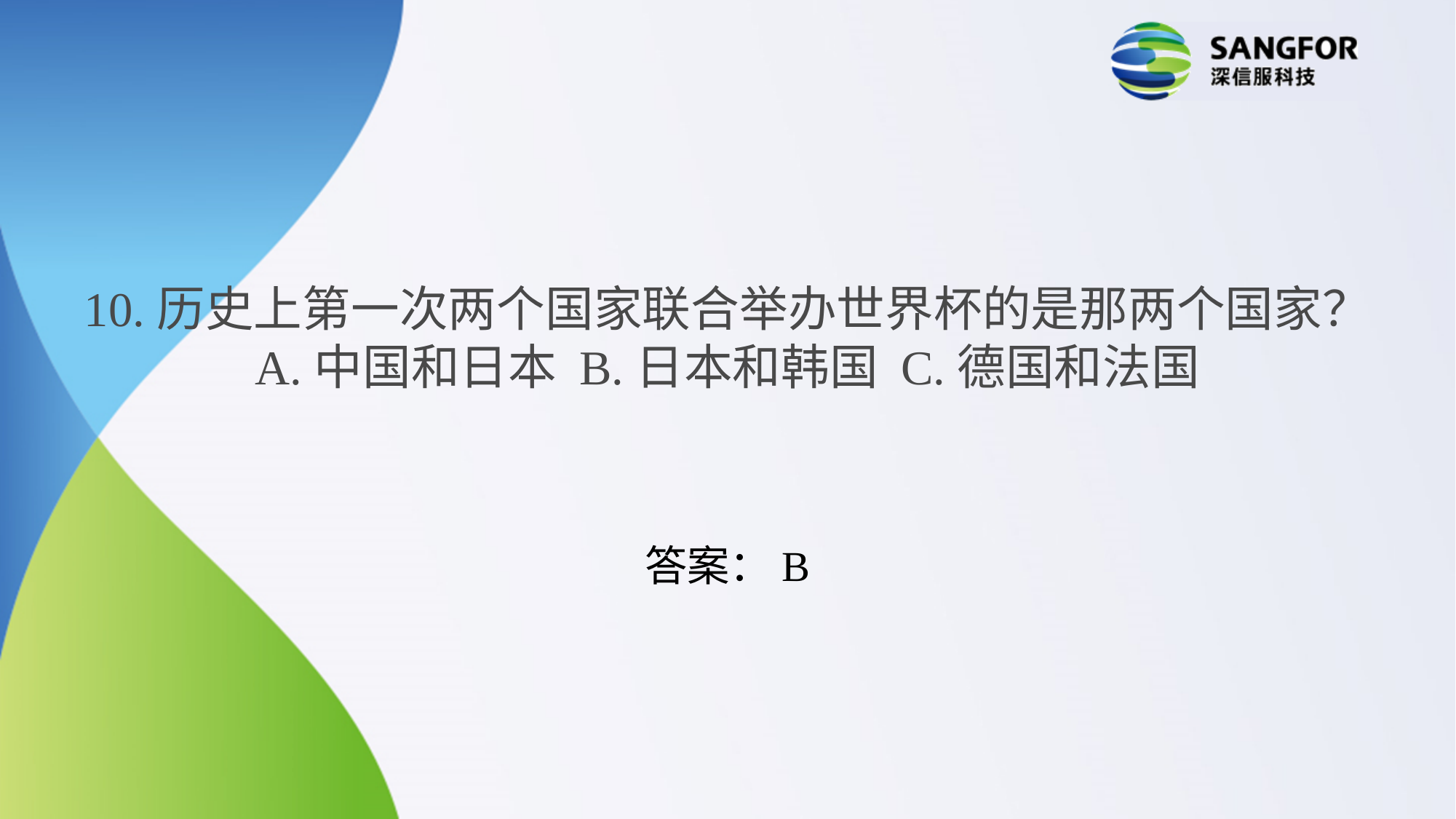

10.历史上第一次两个国家联合举办世界杯的是那两个国家？
A.中国和日本 B.日本和韩国 C.德国和法国
答案：B